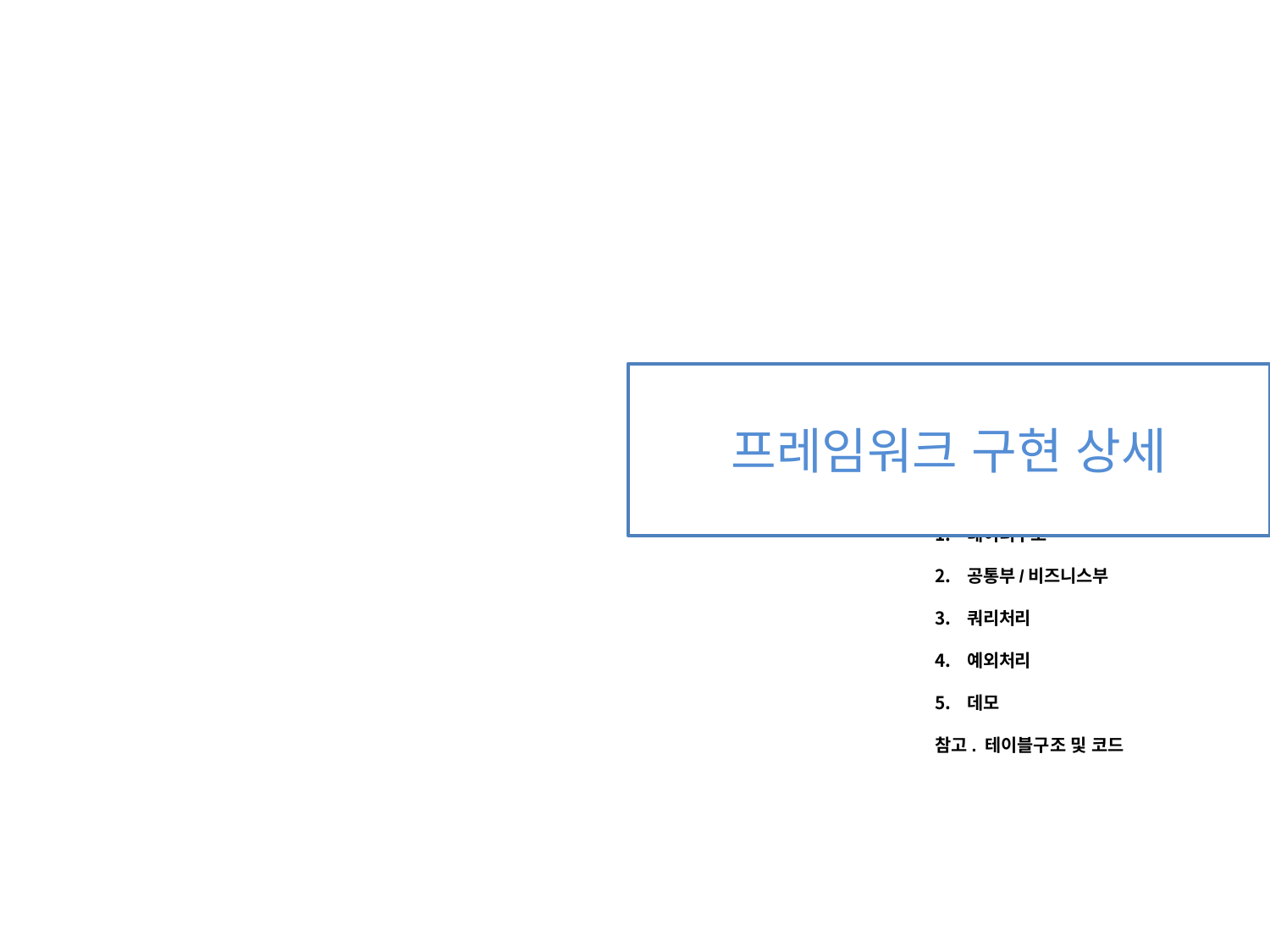

# 프레임워크 구현 상세
데이터구조
공통부/비즈니스부
쿼리처리
예외처리
데모
참고. 테이블구조 및 코드